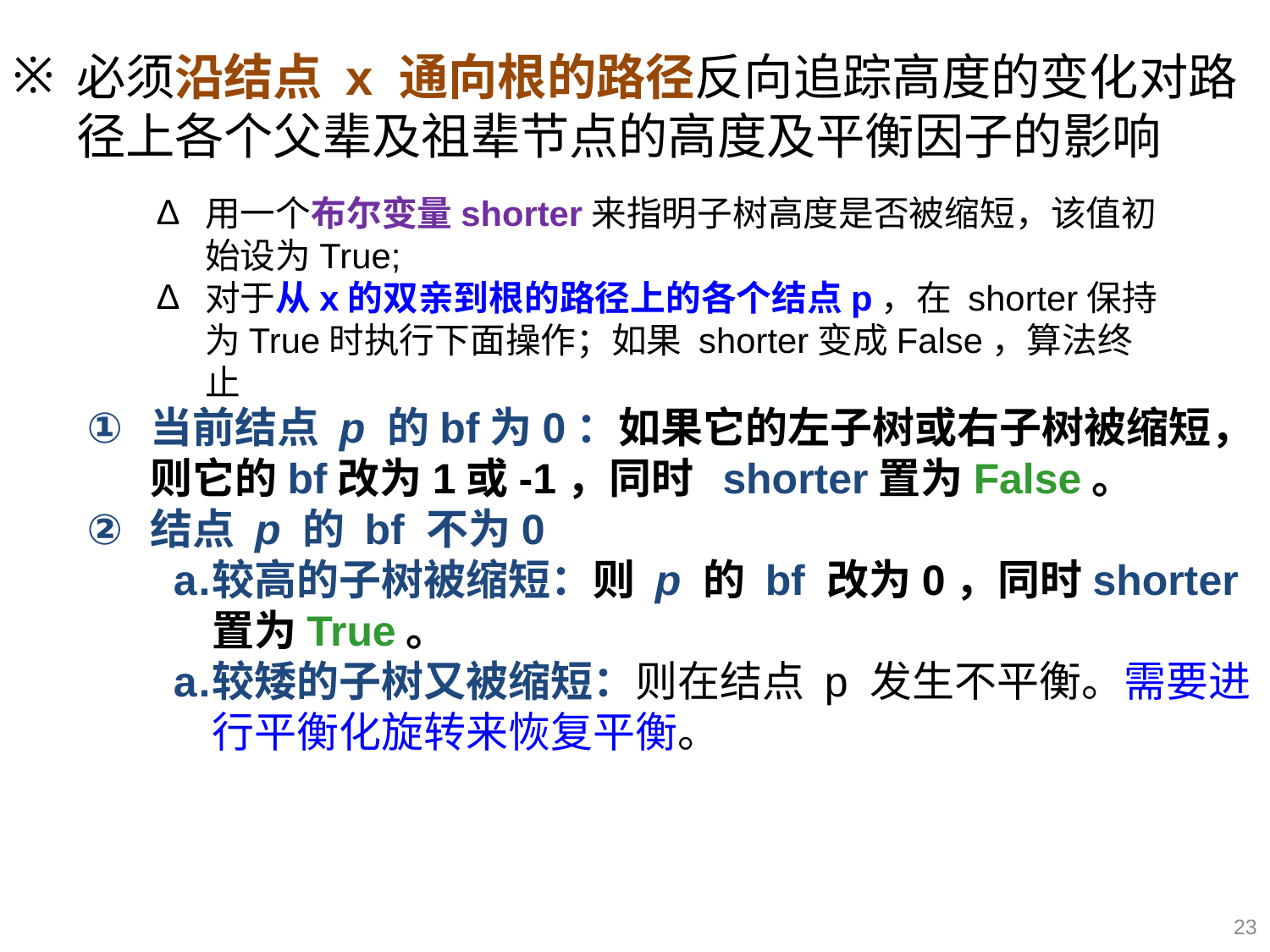

# 必须沿结点 x 通向根的路径反向追踪高度的变化对路径上各个父辈及祖辈节点的高度及平衡因子的影响
用一个布尔变量shorter来指明子树高度是否被缩短，该值初始设为True;
对于从x的双亲到根的路径上的各个结点p，在 shorter保持为True时执行下面操作；如果 shorter变成False，算法终止
当前结点 p 的bf为0：如果它的左子树或右子树被缩短，则它的bf改为1或-1，同时  shorter置为False。
结点 p 的 bf 不为0
较高的子树被缩短：则 p 的 bf 改为0，同时shorter置为True。
较矮的子树又被缩短：则在结点 p 发生不平衡。需要进行平衡化旋转来恢复平衡。
23